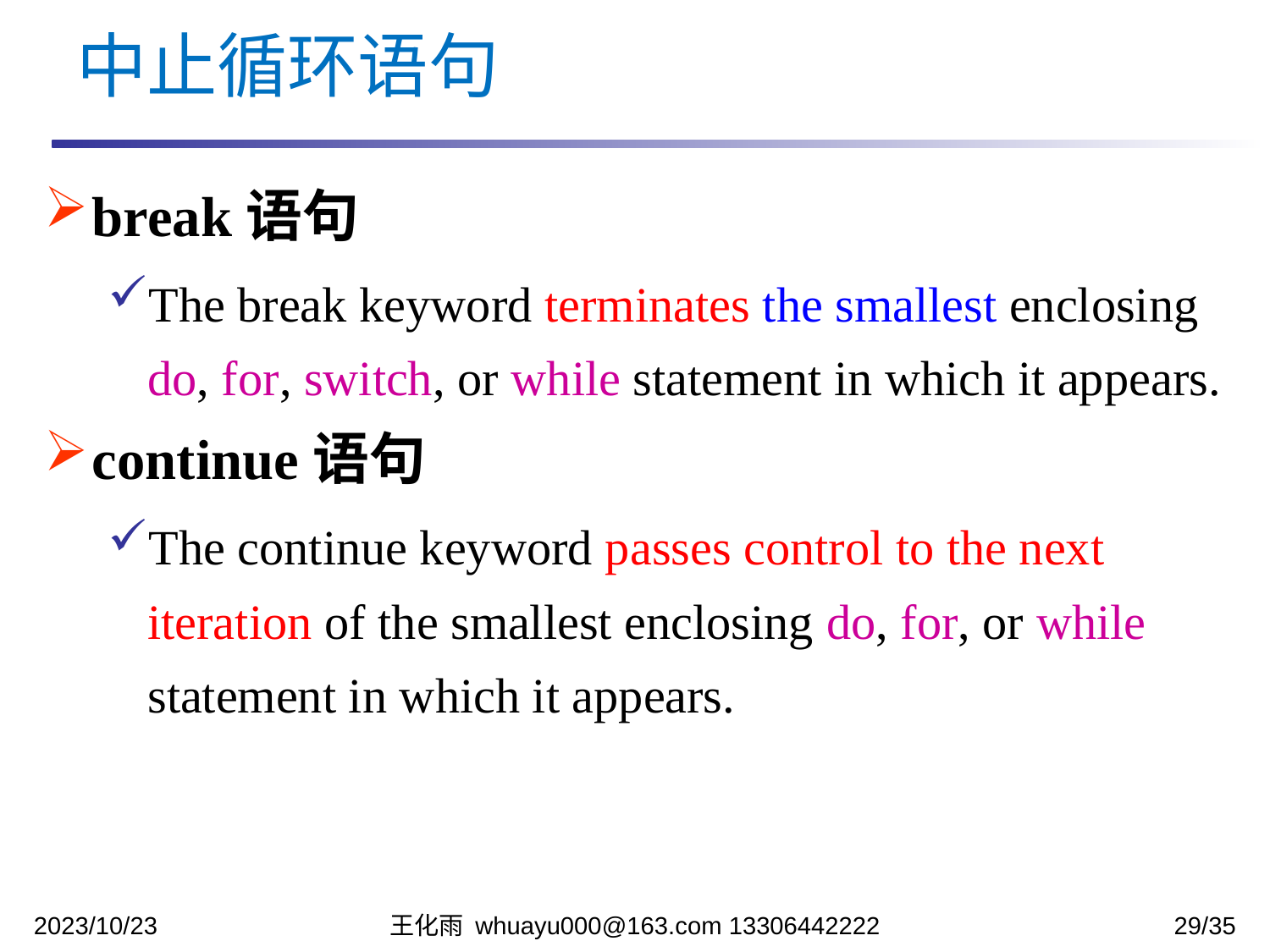

中止循环语句
break语句
The break keyword terminates the smallest enclosing do, for, switch, or while statement in which it appears.
continue语句
The continue keyword passes control to the next iteration of the smallest enclosing do, for, or while statement in which it appears.
2023/10/23
王化雨 whuayu000@163.com 13306442222
29/35